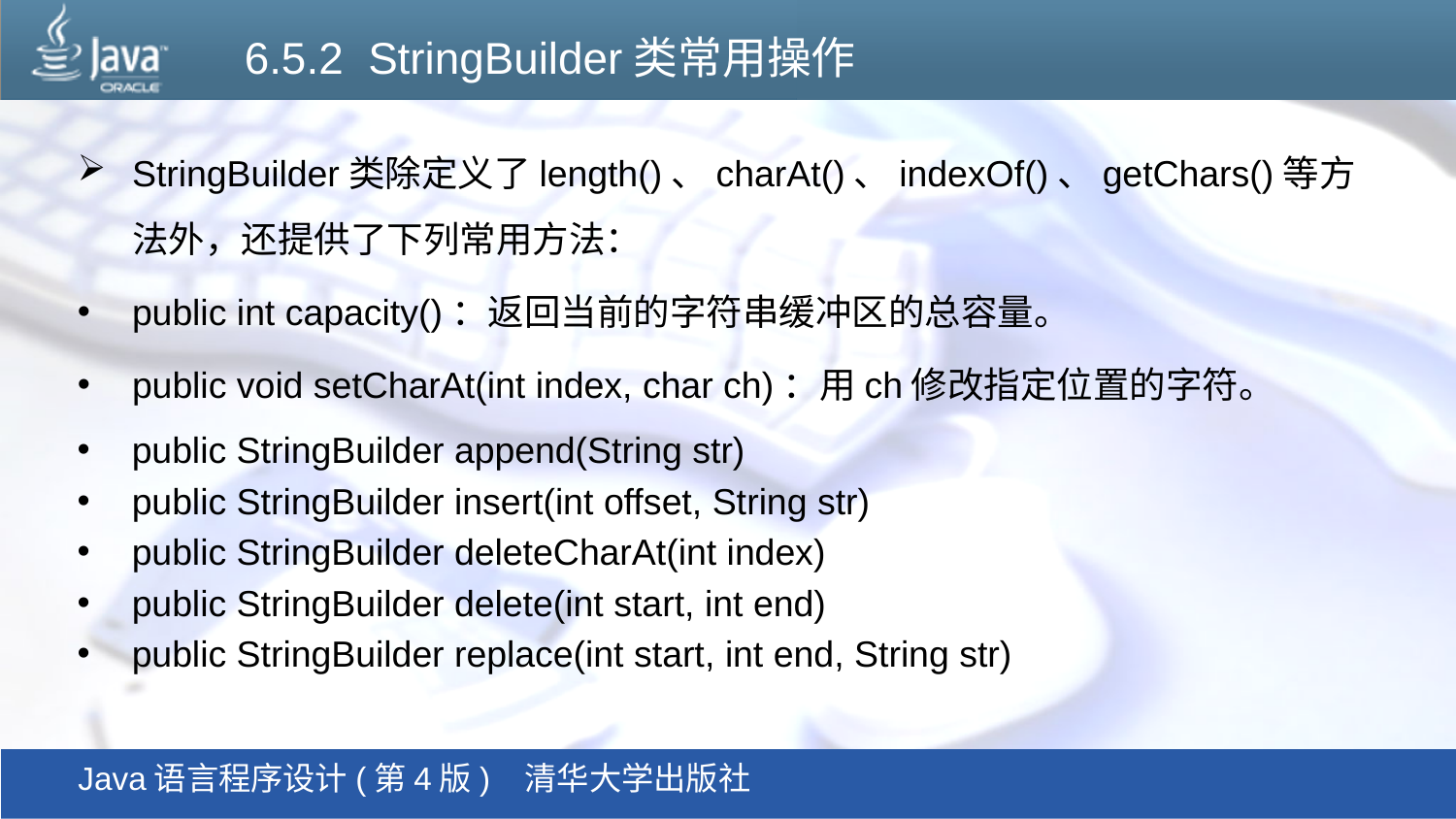

# 6.5.2  StringBuilder类常用操作
StringBuilder类除定义了length()、charAt()、indexOf()、getChars()等方法外，还提供了下列常用方法：
public int capacity()：返回当前的字符串缓冲区的总容量。
public void setCharAt(int index, char ch)：用ch修改指定位置的字符。
public StringBuilder append(String str)
public StringBuilder insert(int offset, String str)
public StringBuilder deleteCharAt(int index)
public StringBuilder delete(int start, int end)
public StringBuilder replace(int start, int end, String str)